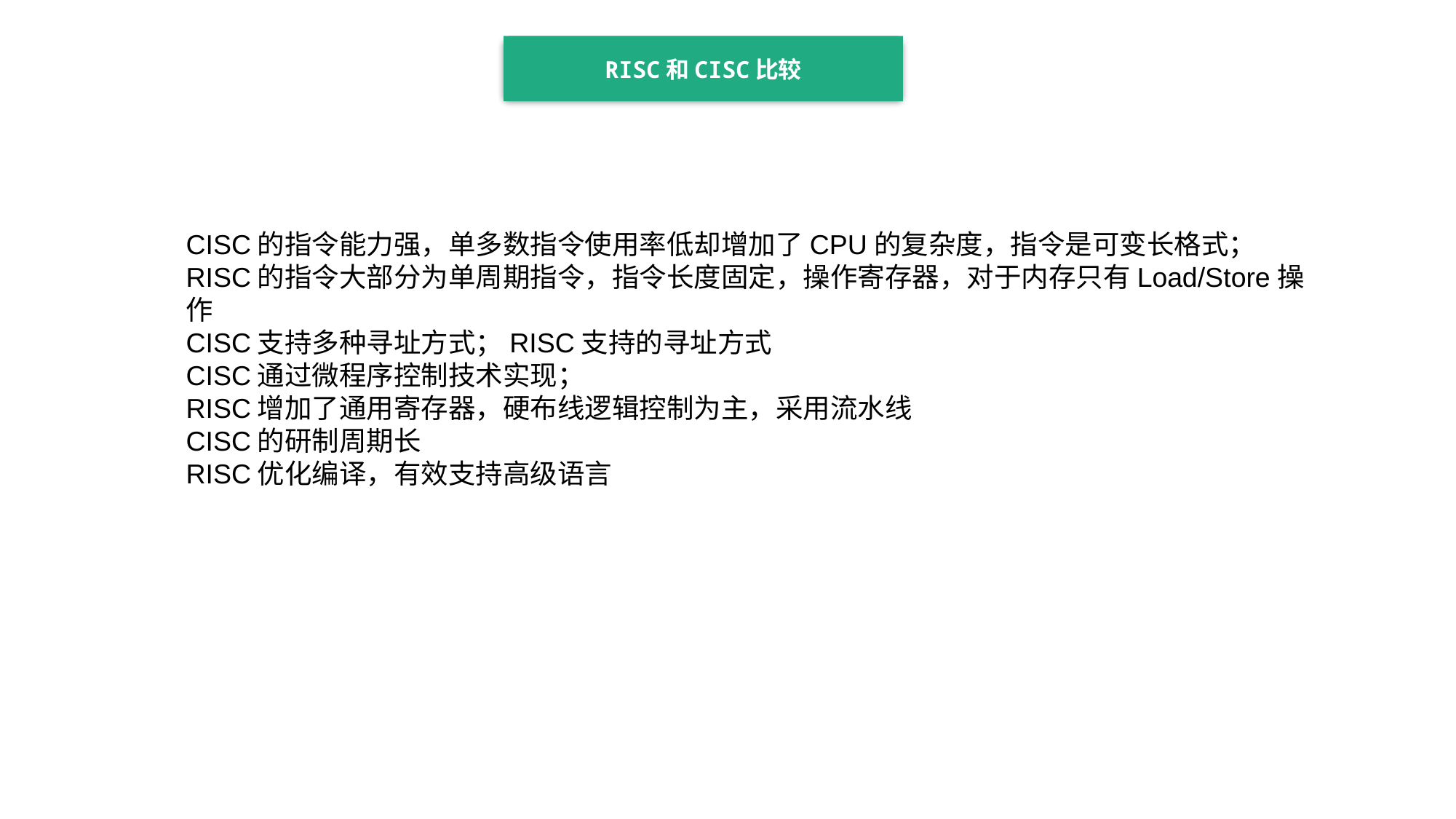

RISC和CISC比较

CISC的指令能力强，单多数指令使用率低却增加了CPU的复杂度，指令是可变长格式；
RISC的指令大部分为单周期指令，指令长度固定，操作寄存器，对于内存只有Load/Store操作
CISC支持多种寻址方式；RISC支持的寻址方式
CISC通过微程序控制技术实现；
RISC增加了通用寄存器，硬布线逻辑控制为主，采用流水线
CISC的研制周期长
RISC优化编译，有效支持高级语言